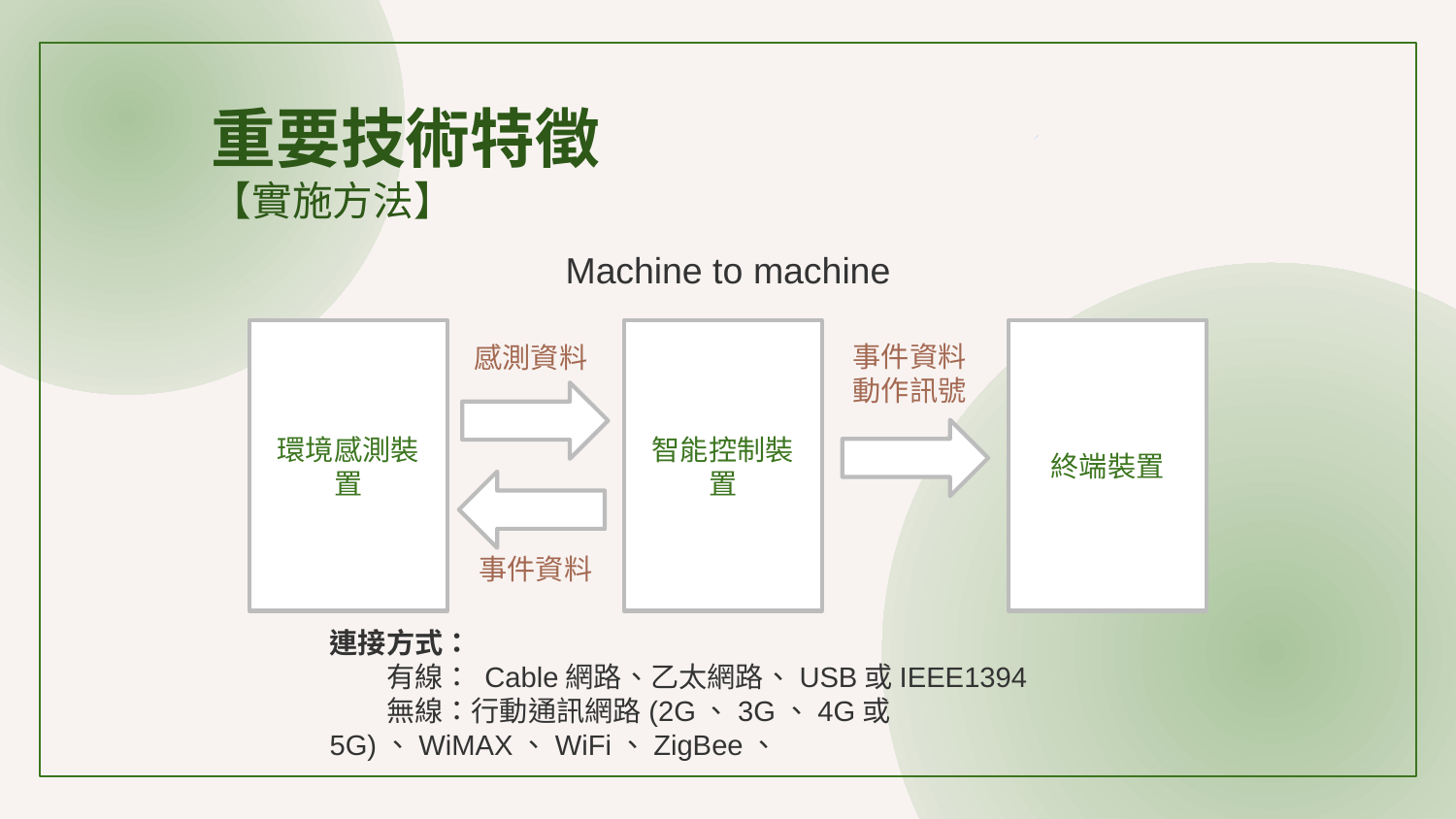

重要技術特徵
【實施方法】

Machine to machine
智能控制裝置
環境感測裝置
終端裝置
事件資料
動作訊號
感測資料

事件資料
連接方式：
　　有線： Cable網路、乙太網路、USB或IEEE1394
　　無線：行動通訊網路(2G、3G、4G或5G)、WiMAX、WiFi、ZigBee、